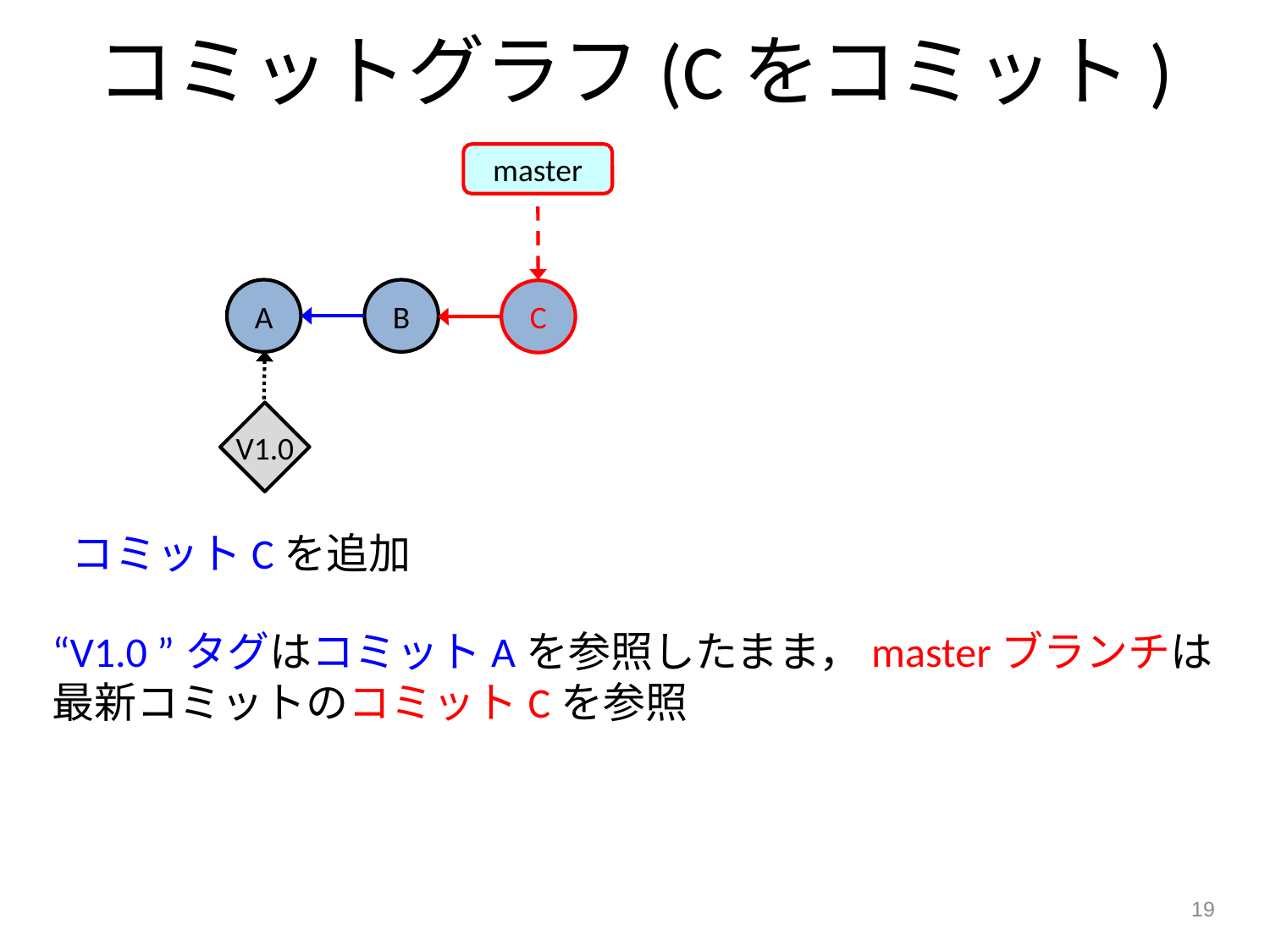

コミットグラフ(Cをコミット)
master
A
B
C

V1.0
コミットCを追加
“V1.0 ”タグはコミットAを参照したまま，masterブランチは
最新コミットのコミットCを参照
19